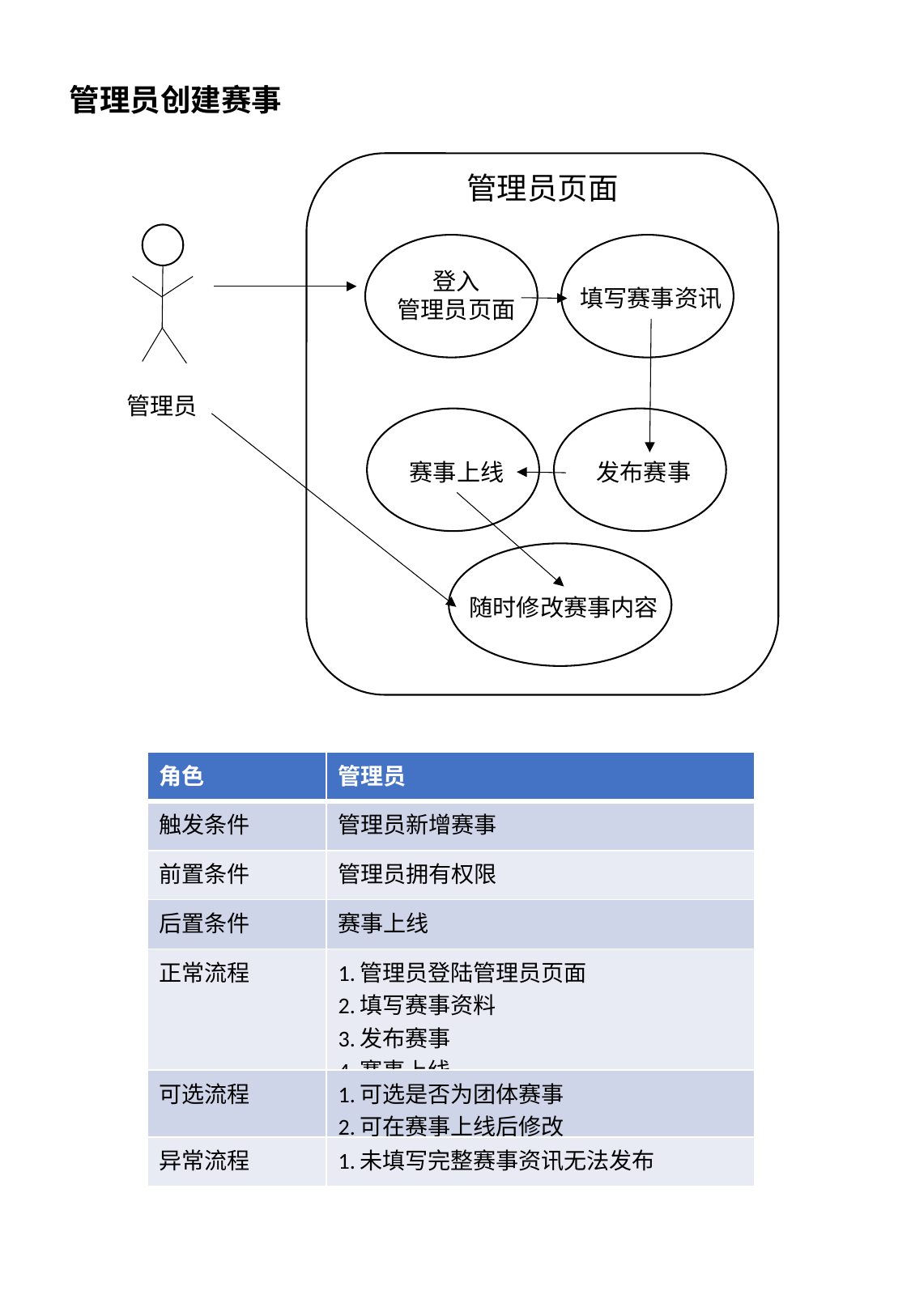

管理员创建赛事

管理员页面

登入
管理员页面
填写赛事资讯
管理员

赛事上线
发布赛事

随时修改赛事内容
| 角色 | 管理员 |
| --- | --- |
| 触发条件 | 管理员新增赛事 |
| 前置条件 | 管理员拥有权限 |
| 后置条件 | 赛事上线 |
| 正常流程 | 1.管理员登陆管理员页面 2.填写赛事资料 3.发布赛事 4.赛事上线 |
| 可选流程 | 1.可选是否为团体赛事 2.可在赛事上线后修改 |
| 异常流程 | 1.未填写完整赛事资讯无法发布 |